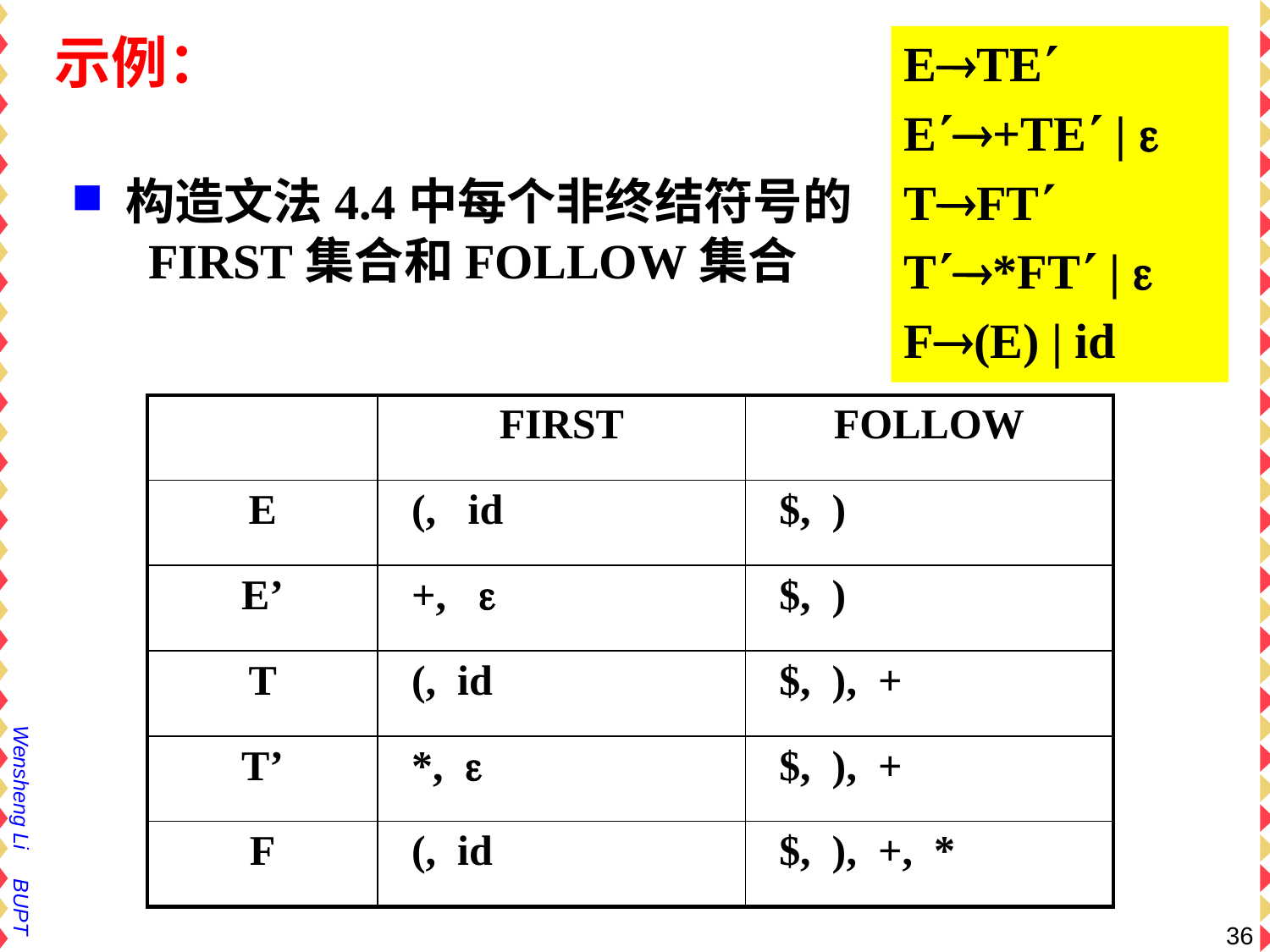

示例：
E→TE′
E′→+TE′ | ε
T→FT′
T′→*FT′ | ε
F→(E) | id
构造文法4.4中每个非终结符号的
 FIRST集合和FOLLOW集合

|  | FIRST | FOLLOW |
| --- | --- | --- |
| E | (, id | $, ) |
| E’ | +, ε | $, ) |
| T | (, id | $, ), + |
| T’ | \*, ε | $, ), + |
| F | (, id | $, ), +, \* |
36